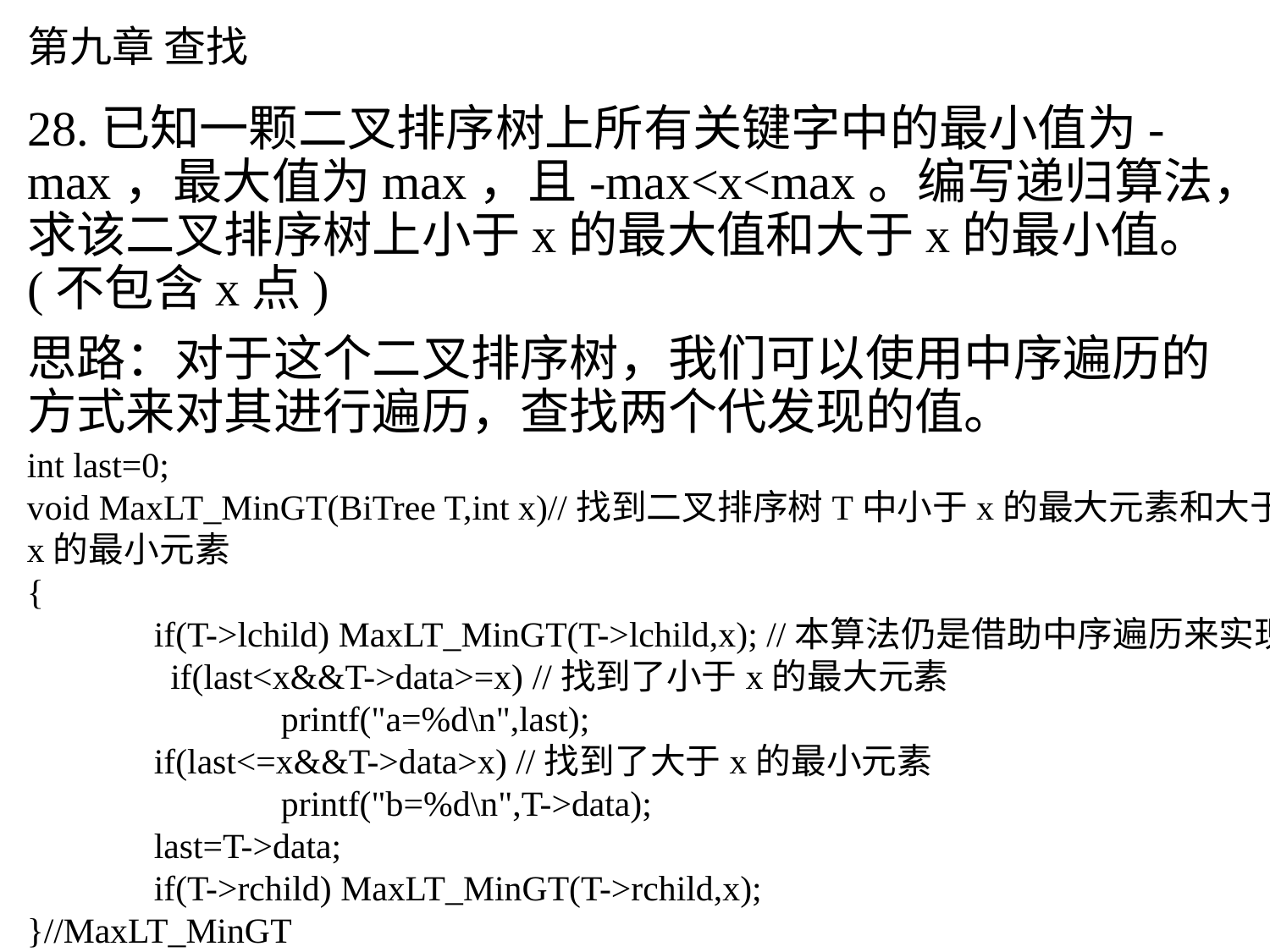

# 第九章 查找
28.已知一颗二叉排序树上所有关键字中的最小值为-max，最大值为max，且-max<x<max。编写递归算法，求该二叉排序树上小于x的最大值和大于x的最小值。(不包含x点)
思路：对于这个二叉排序树，我们可以使用中序遍历的方式来对其进行遍历，查找两个代发现的值。
int last=0;
void MaxLT_MinGT(BiTree T,int x)//找到二叉排序树T中小于x的最大元素和大于x的最小元素
{
  	if(T->lchild) MaxLT_MinGT(T->lchild,x); //本算法仍是借助中序遍历来实现
 	 if(last<x&&T->data>=x) //找到了小于x的最大元素
    		printf("a=%d\n",last);
  	if(last<=x&&T->data>x) //找到了大于x的最小元素
    		printf("b=%d\n",T->data);
  	last=T->data;
  	if(T->rchild) MaxLT_MinGT(T->rchild,x);
}//MaxLT_MinGT